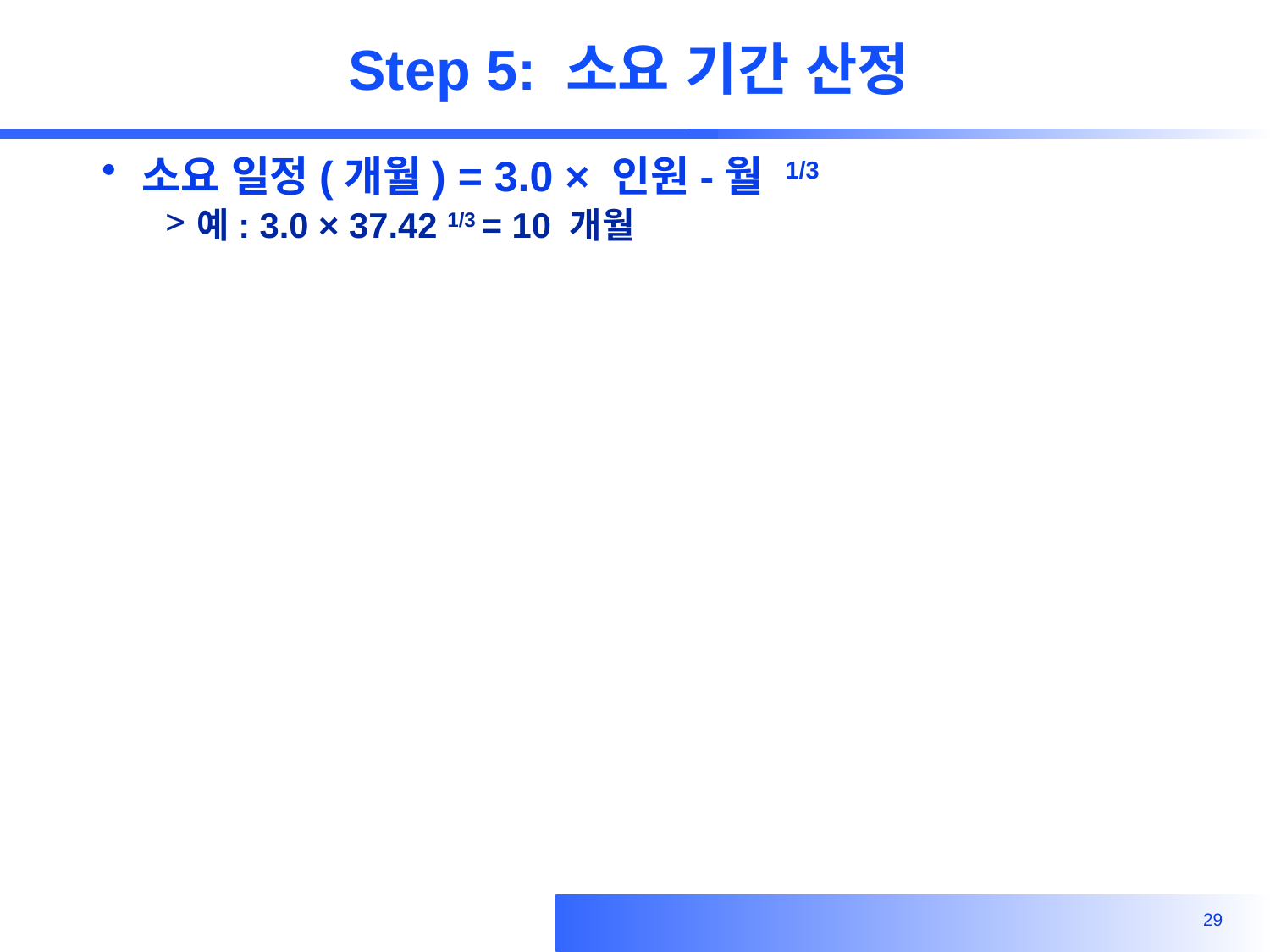

# Step 5: 소요 기간 산정
소요 일정(개월) = 3.0 × 인원-월 1/3
예: 3.0 × 37.42 1/3 = 10 개월